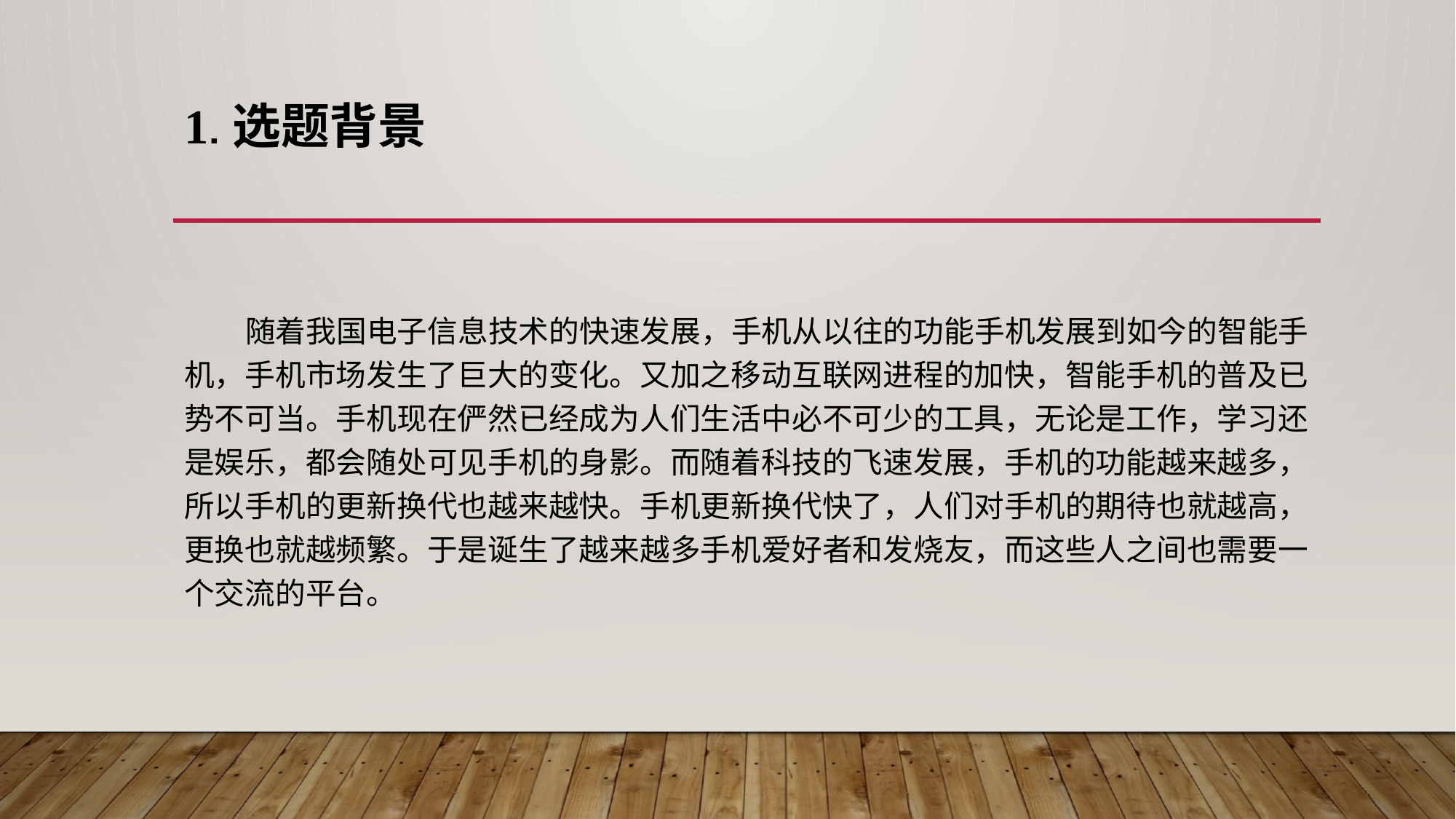

# 1.选题背景

        随着我国电子信息技术的快速发展，手机从以往的功能手机发展到如今的智能手机，手机市场发生了巨大的变化。又加之移动互联网进程的加快，智能手机的普及已势不可当。手机现在俨然已经成为人们生活中必不可少的工具，无论是工作，学习还是娱乐，都会随处可见手机的身影。而随着科技的飞速发展，手机的功能越来越多，所以手机的更新换代也越来越快。手机更新换代快了，人们对手机的期待也就越高，更换也就越频繁。于是诞生了越来越多手机爱好者和发烧友，而这些人之间也需要一个交流的平台。